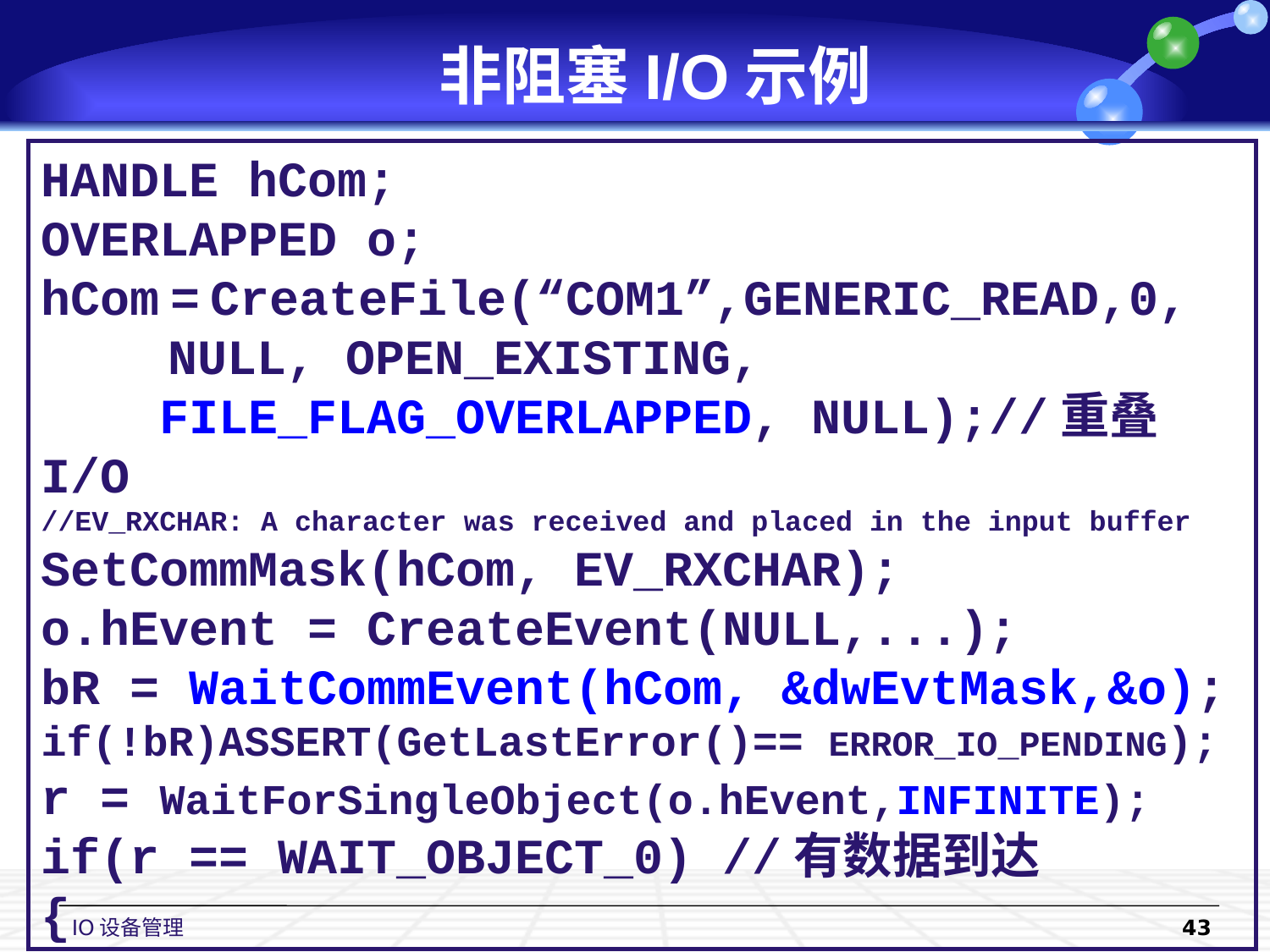

非阻塞I/O示例
HANDLE hCom;
OVERLAPPED o;
hCom = CreateFile(“COM1”,GENERIC_READ,0,
 	NULL, OPEN_EXISTING,
    FILE_FLAG_OVERLAPPED, NULL);//重叠I/O
//EV_RXCHAR: A character was received and placed in the input buffer
SetCommMask(hCom, EV_RXCHAR);
o.hEvent = CreateEvent(NULL,...);
bR = WaitCommEvent(hCom, &dwEvtMask,&o);
if(!bR)ASSERT(GetLastError()== ERROR_IO_PENDING);
r = WaitForSingleObject(o.hEvent,INFINITE);
if(r == WAIT_OBJECT_0) //有数据到达
{
IO设备管理
43